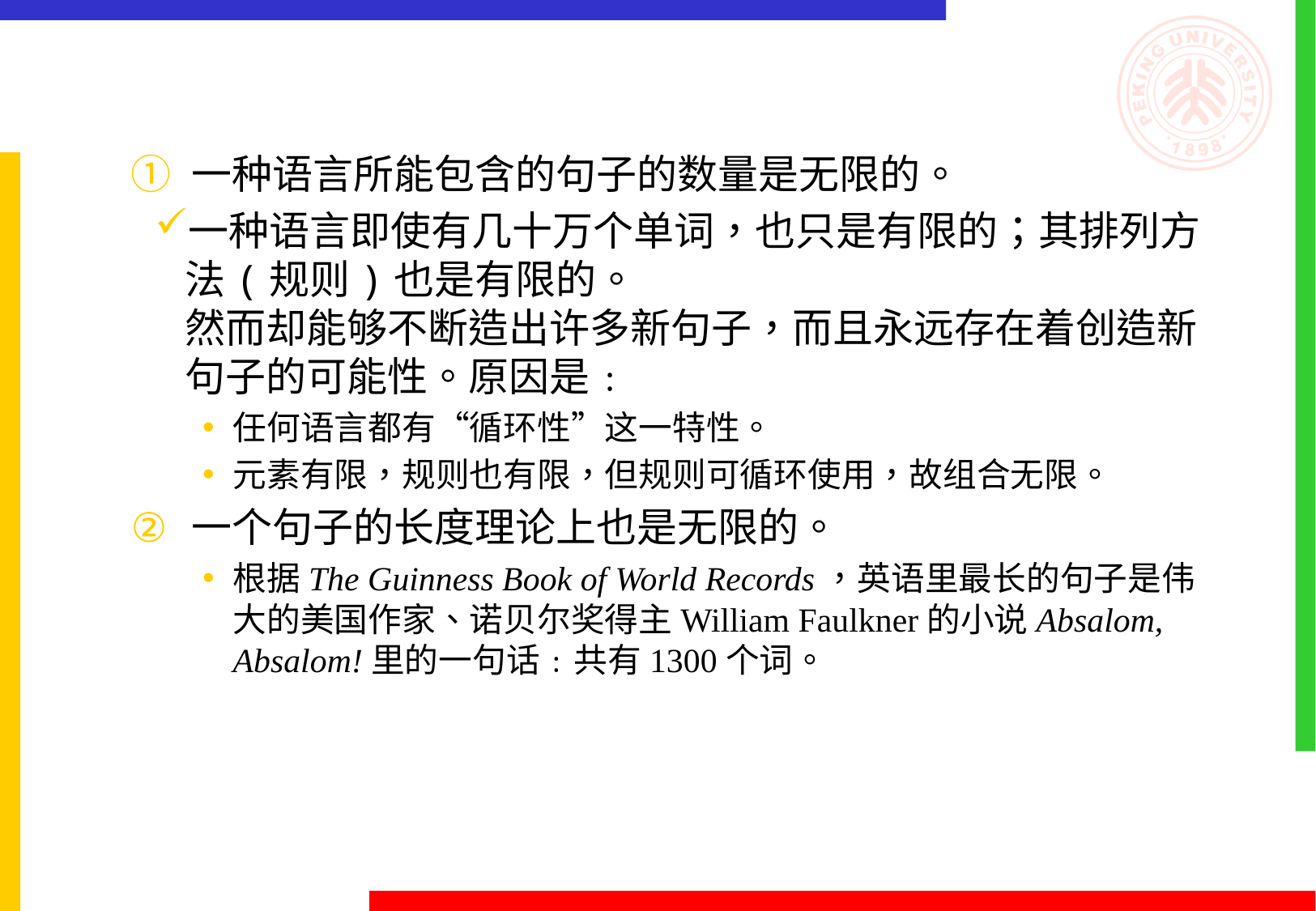

#
一种语言所能包含的句子的数量是无限的。
一种语言即使有几十万个单词，也只是有限的；其排列方法(规则)也是有限的。
然而却能够不断造出许多新句子，而且永远存在着创造新句子的可能性。原因是﹕
任何语言都有“循环性”这一特性。
元素有限，规则也有限，但规则可循环使用，故组合无限。
一个句子的长度理论上也是无限的。
根据The Guinness Book of World Records，英语里最长的句子是伟大的美国作家、诺贝尔奖得主William Faulkner的小说Absalom, Absalom!里的一句话﹕共有1300个词。